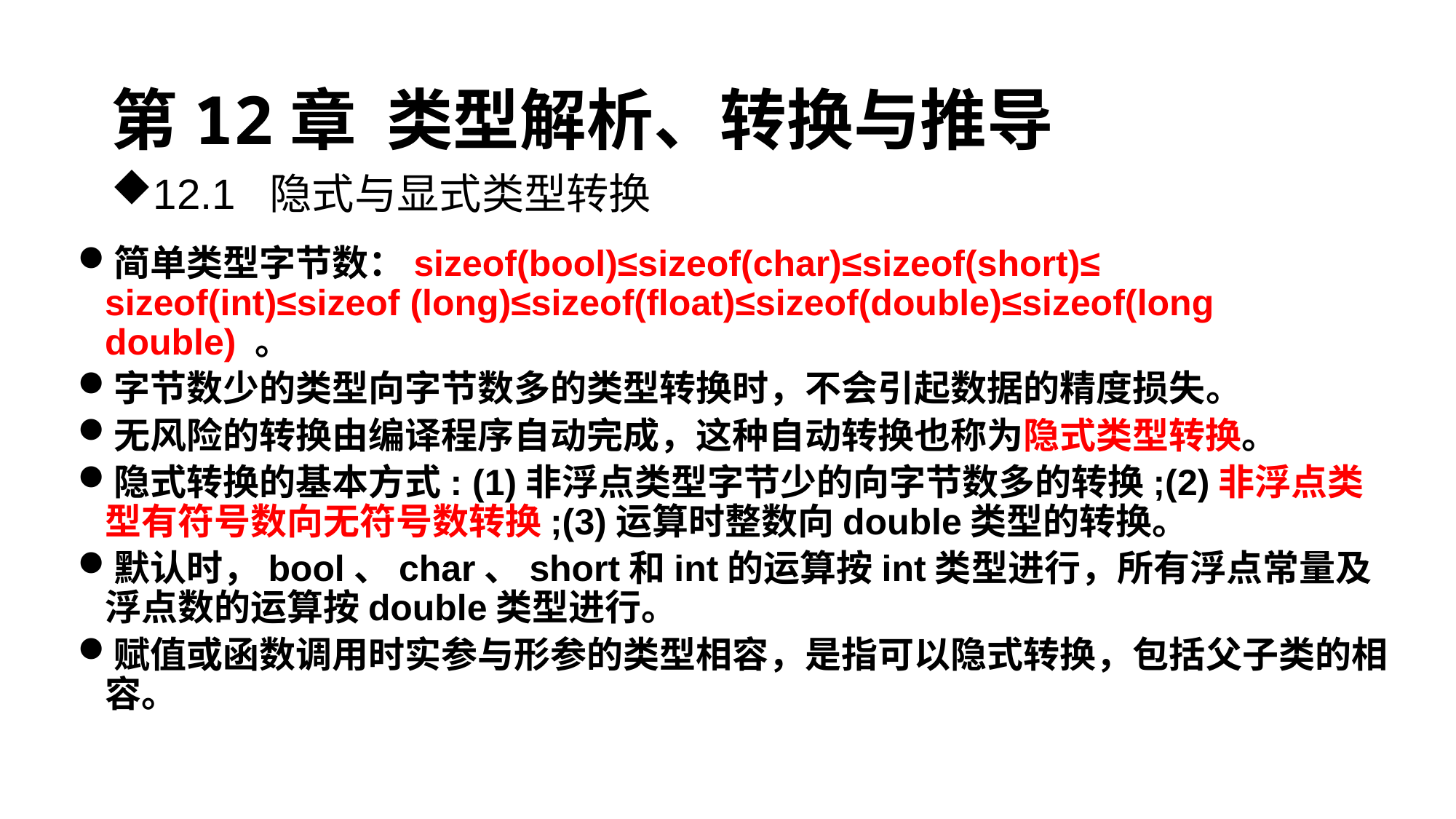

# 第12章  类型解析、转换与推导
12.1  隐式与显式类型转换
简单类型字节数：sizeof(bool)≤sizeof(char)≤sizeof(short)≤ sizeof(int)≤sizeof (long)≤sizeof(float)≤sizeof(double)≤sizeof(long double) 。
字节数少的类型向字节数多的类型转换时，不会引起数据的精度损失。
无风险的转换由编译程序自动完成，这种自动转换也称为隐式类型转换。
隐式转换的基本方式: (1)非浮点类型字节少的向字节数多的转换;(2)非浮点类型有符号数向无符号数转换;(3)运算时整数向double类型的转换。
默认时，bool、char、short和int的运算按int类型进行，所有浮点常量及浮点数的运算按double类型进行。
赋值或函数调用时实参与形参的类型相容，是指可以隐式转换，包括父子类的相容。